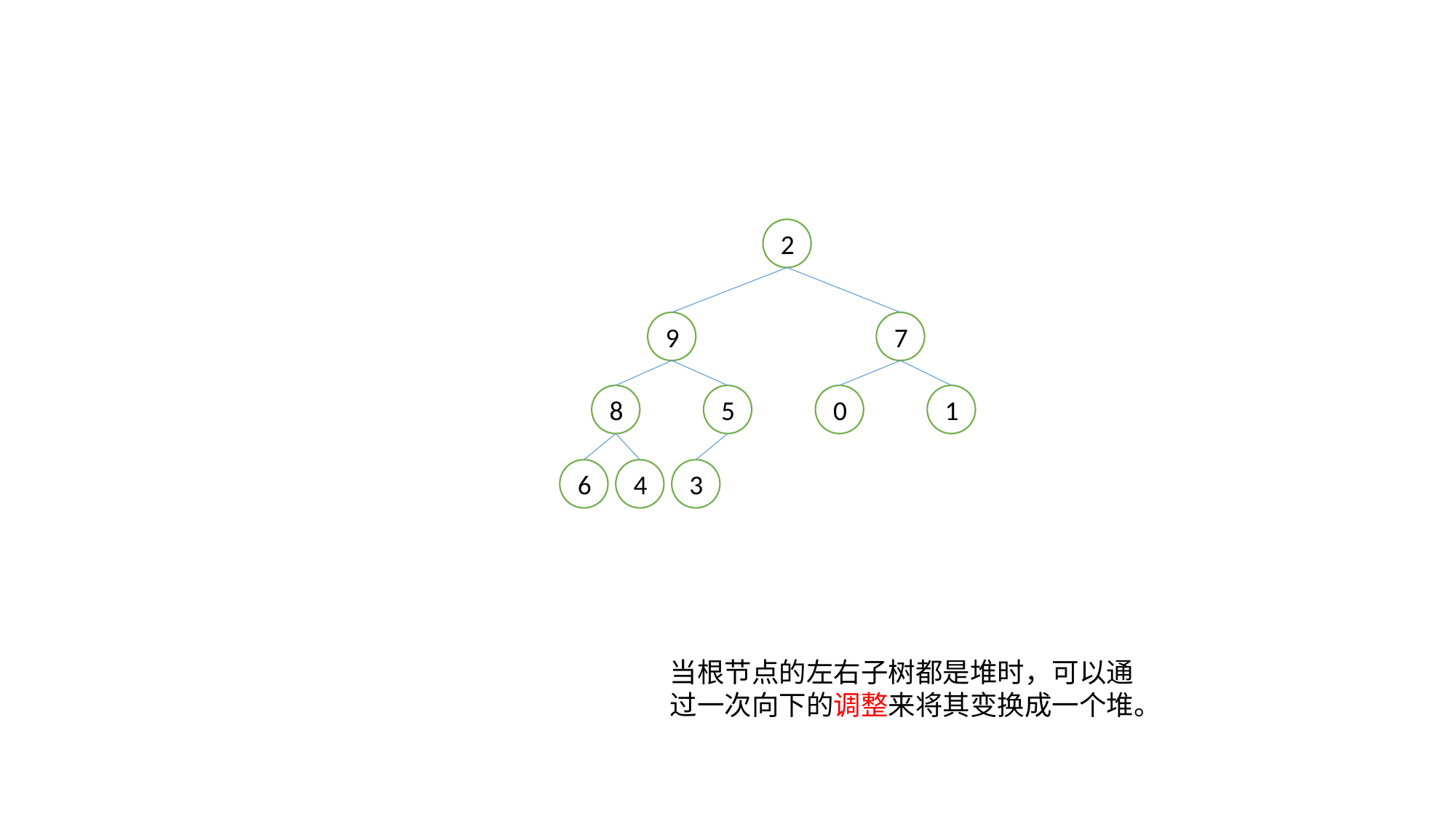

2
9
7
8
5
0
1
6
4
3
当根节点的左右子树都是堆时，可以通过一次向下的调整来将其变换成一个堆。
1